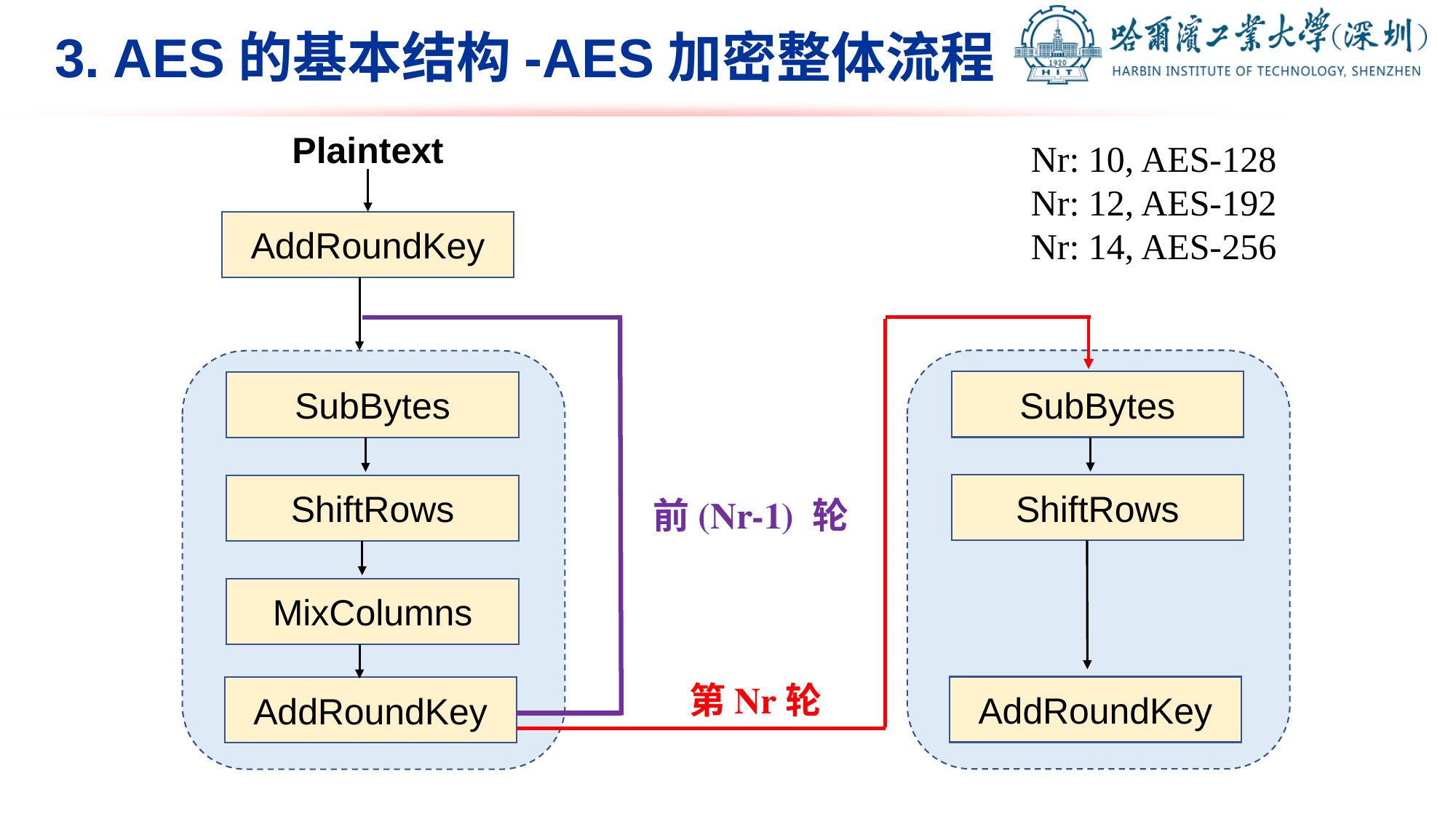

# 3. AES的基本结构-AES加密整体流程
Plaintext
Nr: 10, AES-128
Nr: 12, AES-192
Nr: 14, AES-256
AddRoundKey

SubBytes
SubBytes
ShiftRows
ShiftRows
前(Nr-1) 轮
MixColumns
第Nr轮
AddRoundKey
AddRoundKey